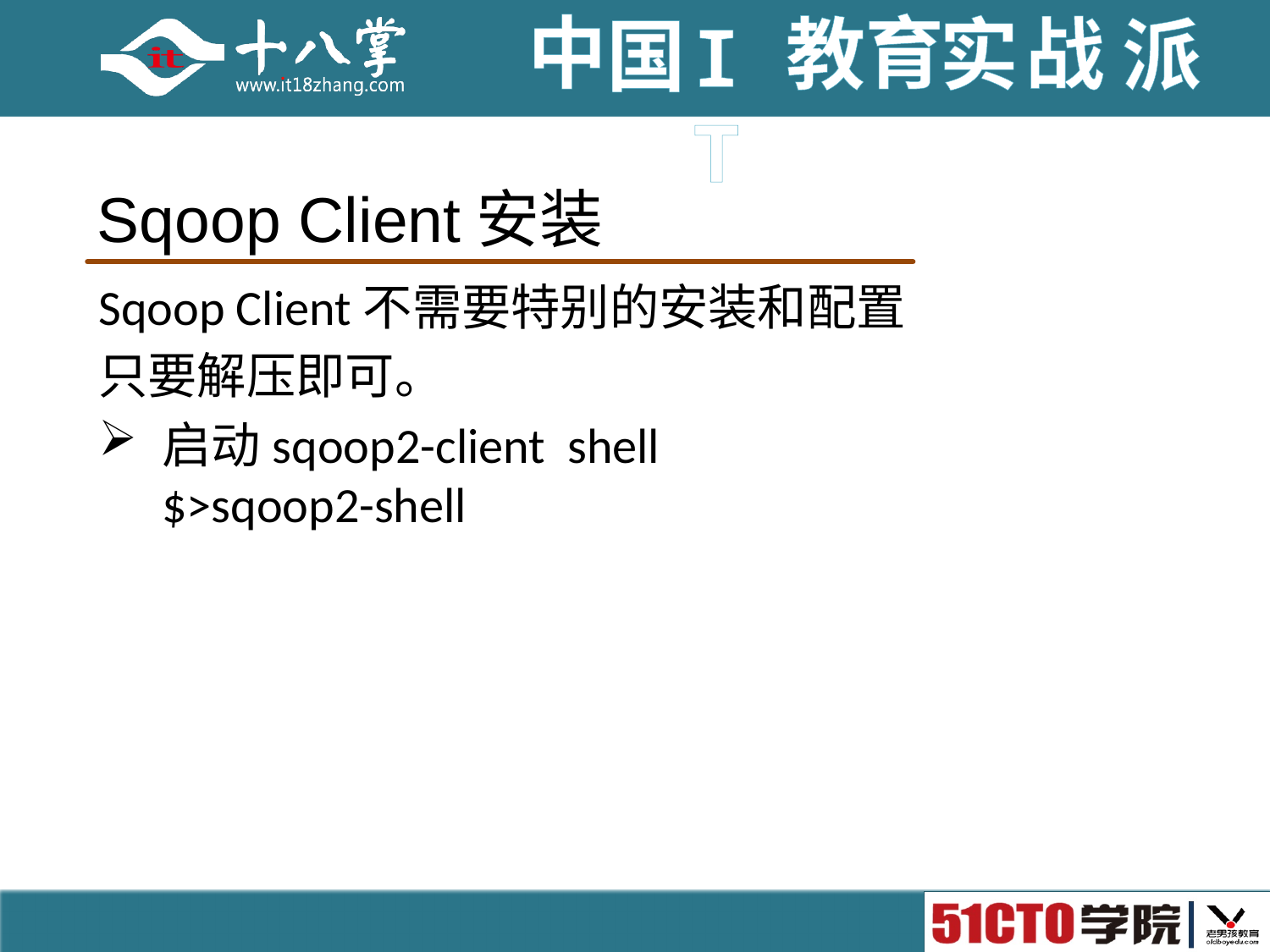

# Sqoop Client安装
Sqoop Client不需要特别的安装和配置
只要解压即可。
启动sqoop2-client  shell
$>sqoop2-shell